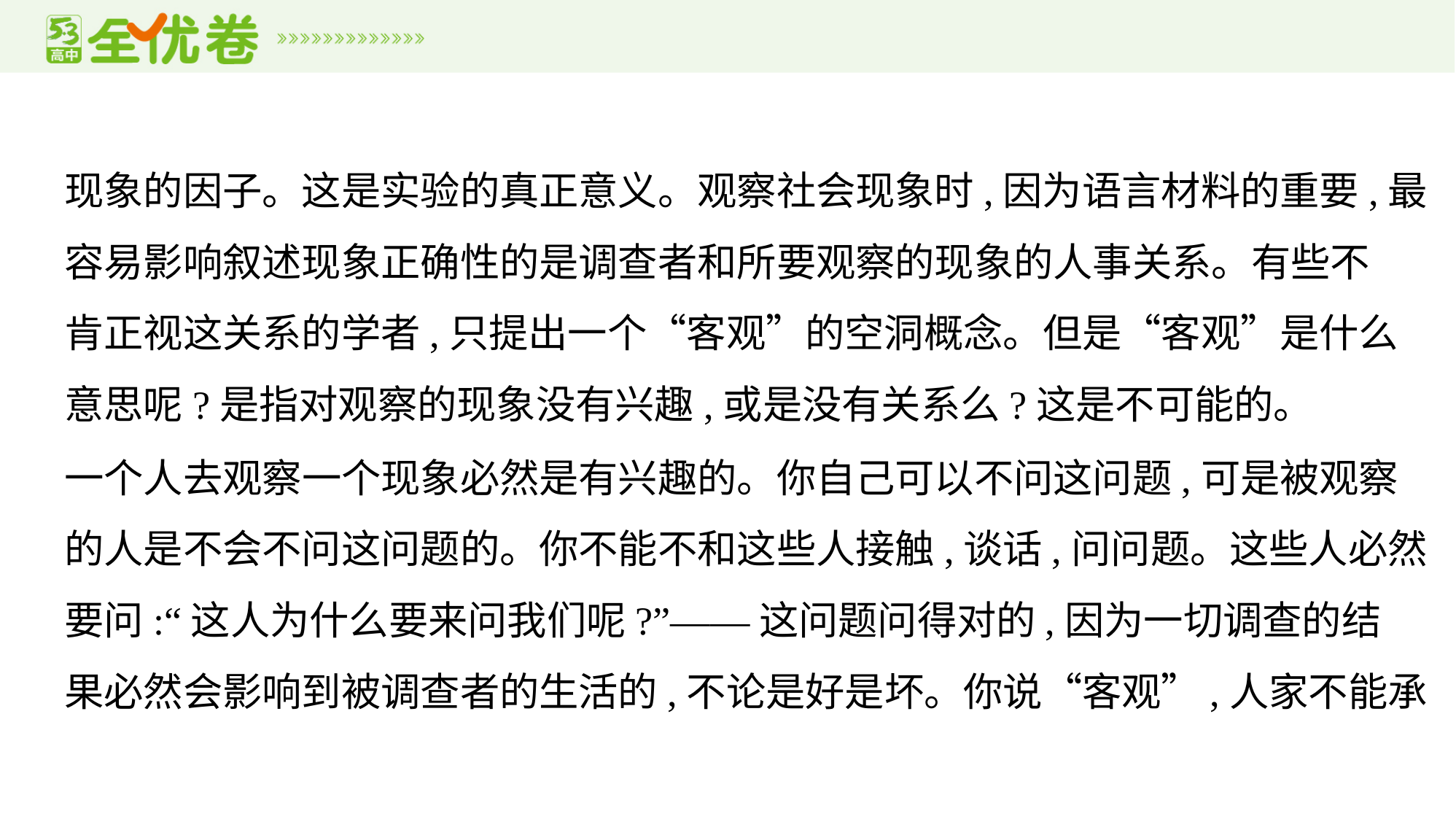

现象的因子。这是实验的真正意义。观察社会现象时,因为语言材料的重要,最
容易影响叙述现象正确性的是调查者和所要观察的现象的人事关系。有些不
肯正视这关系的学者,只提出一个“客观”的空洞概念。但是“客观”是什么
意思呢?是指对观察的现象没有兴趣,或是没有关系么?这是不可能的。
一个人去观察一个现象必然是有兴趣的。你自己可以不问这问题,可是被观察
的人是不会不问这问题的。你不能不和这些人接触,谈话,问问题。这些人必然
要问:“这人为什么要来问我们呢?”——这问题问得对的,因为一切调查的结
果必然会影响到被调查者的生活的,不论是好是坏。你说“客观”,人家不能承